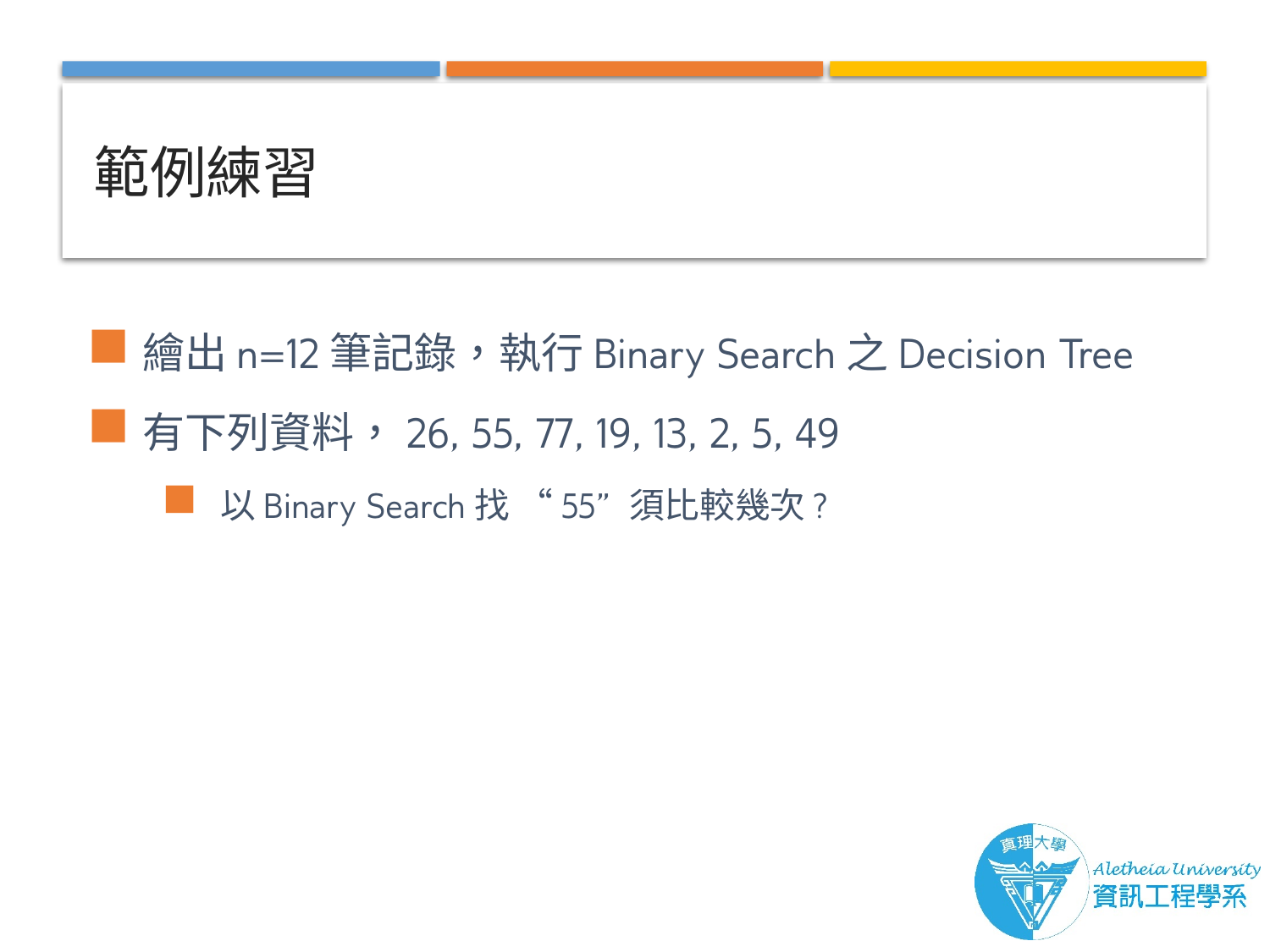

# 範例練習
繪出n=12筆記錄，執行Binary Search之Decision Tree
有下列資料，26, 55, 77, 19, 13, 2, 5, 49
以Binary Search找 “55” 須比較幾次?